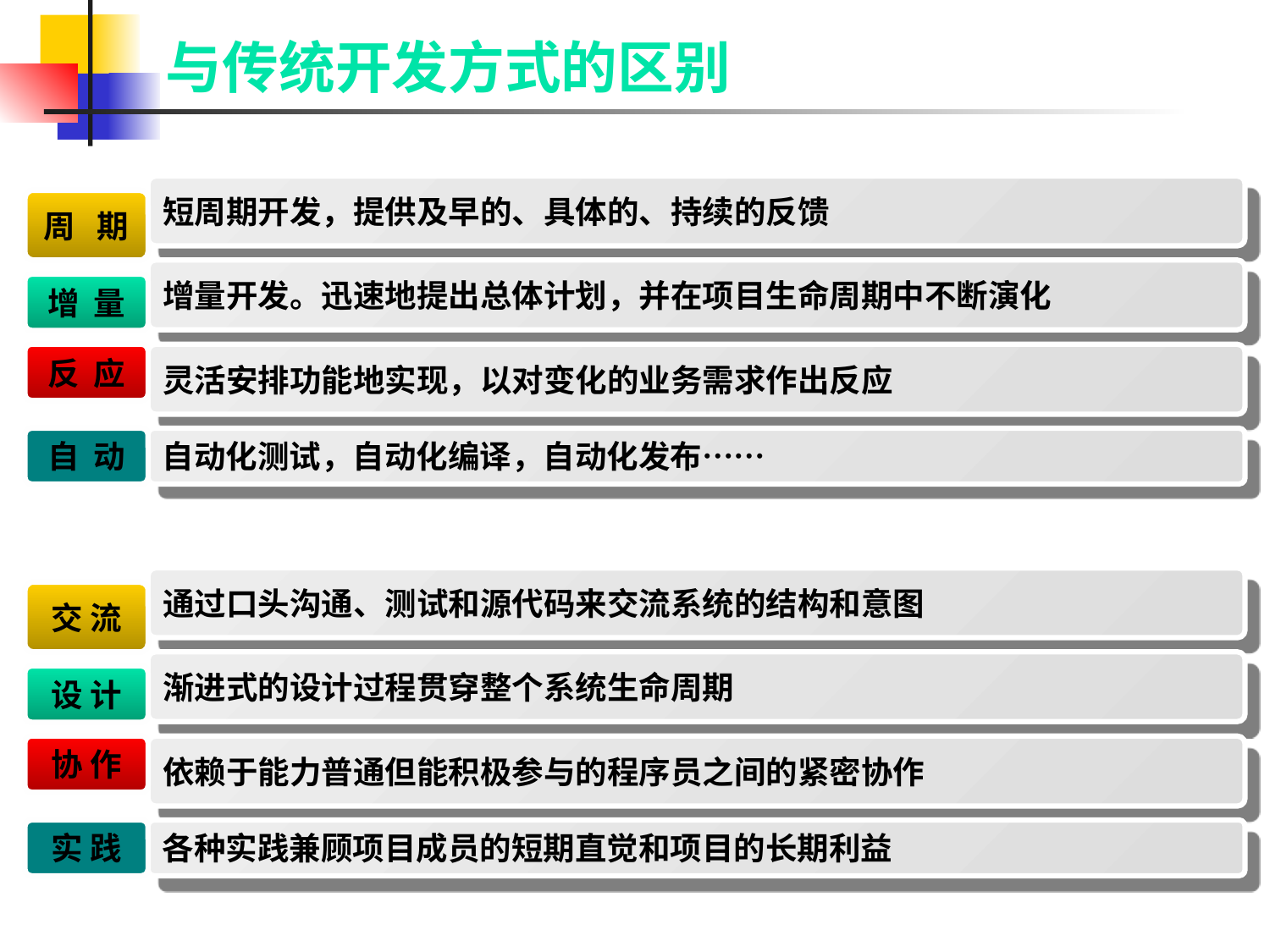

与传统开发方式的区别
短周期开发，提供及早的、具体的、持续的反馈
周   期
增量开发。迅速地提出总体计划，并在项目生命周期中不断演化
增  量
反  应
灵活安排功能地实现，以对变化的业务需求作出反应
自  动
自动化测试，自动化编译，自动化发布……
通过口头沟通、测试和源代码来交流系统的结构和意图
交 流
渐进式的设计过程贯穿整个系统生命周期
设 计
协 作
依赖于能力普通但能积极参与的程序员之间的紧密协作
实 践
各种实践兼顾项目成员的短期直觉和项目的长期利益